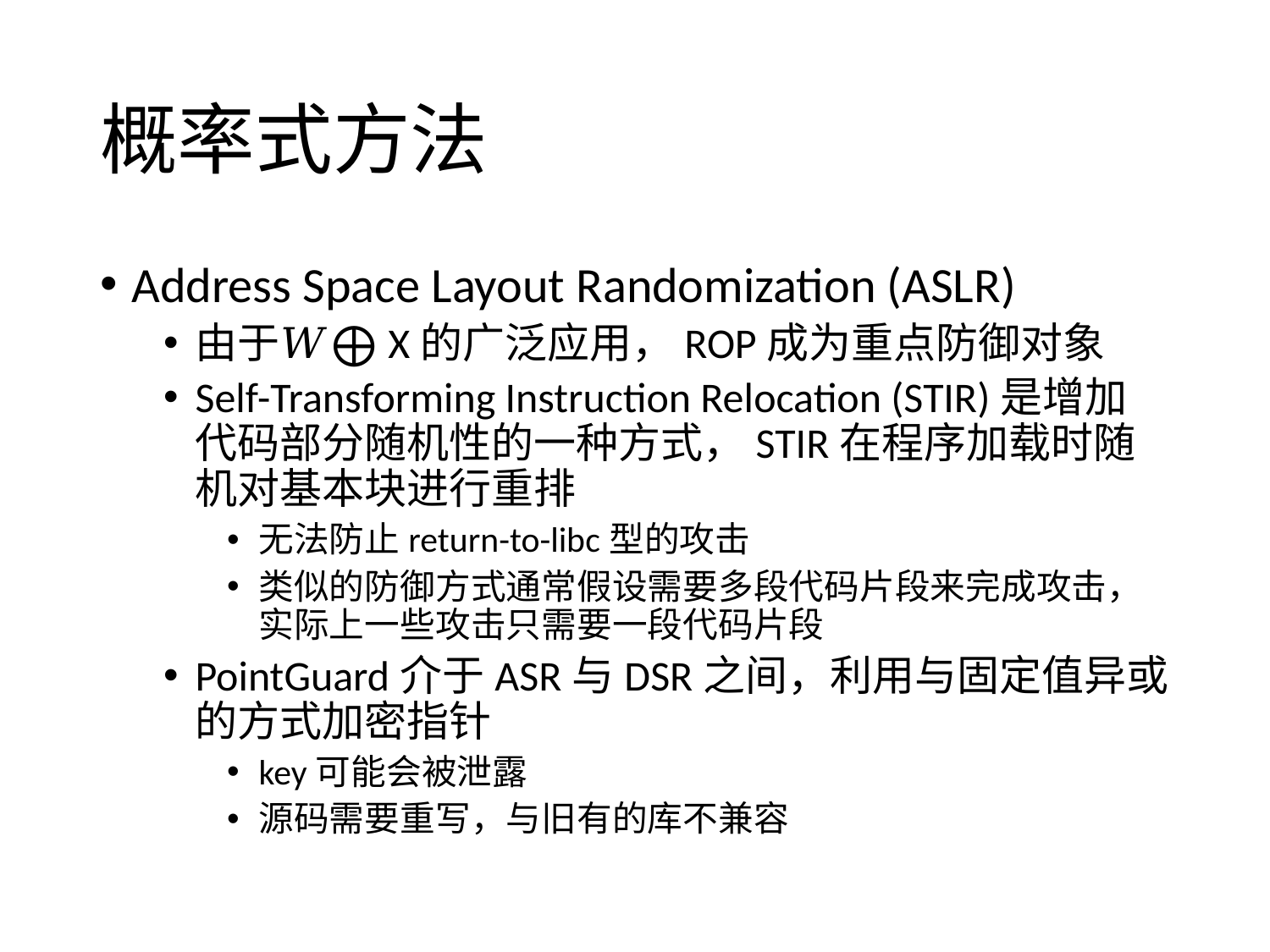

# 概率式方法
Address Space Layout Randomization (ASLR)
由于𝑊⨁X的广泛应用，ROP成为重点防御对象
Self-Transforming Instruction Relocation (STIR)是增加代码部分随机性的一种方式，STIR在程序加载时随机对基本块进行重排
无法防止return-to-libc型的攻击
类似的防御方式通常假设需要多段代码片段来完成攻击，实际上一些攻击只需要一段代码片段
PointGuard介于ASR与DSR之间，利用与固定值异或的方式加密指针
key可能会被泄露
源码需要重写，与旧有的库不兼容